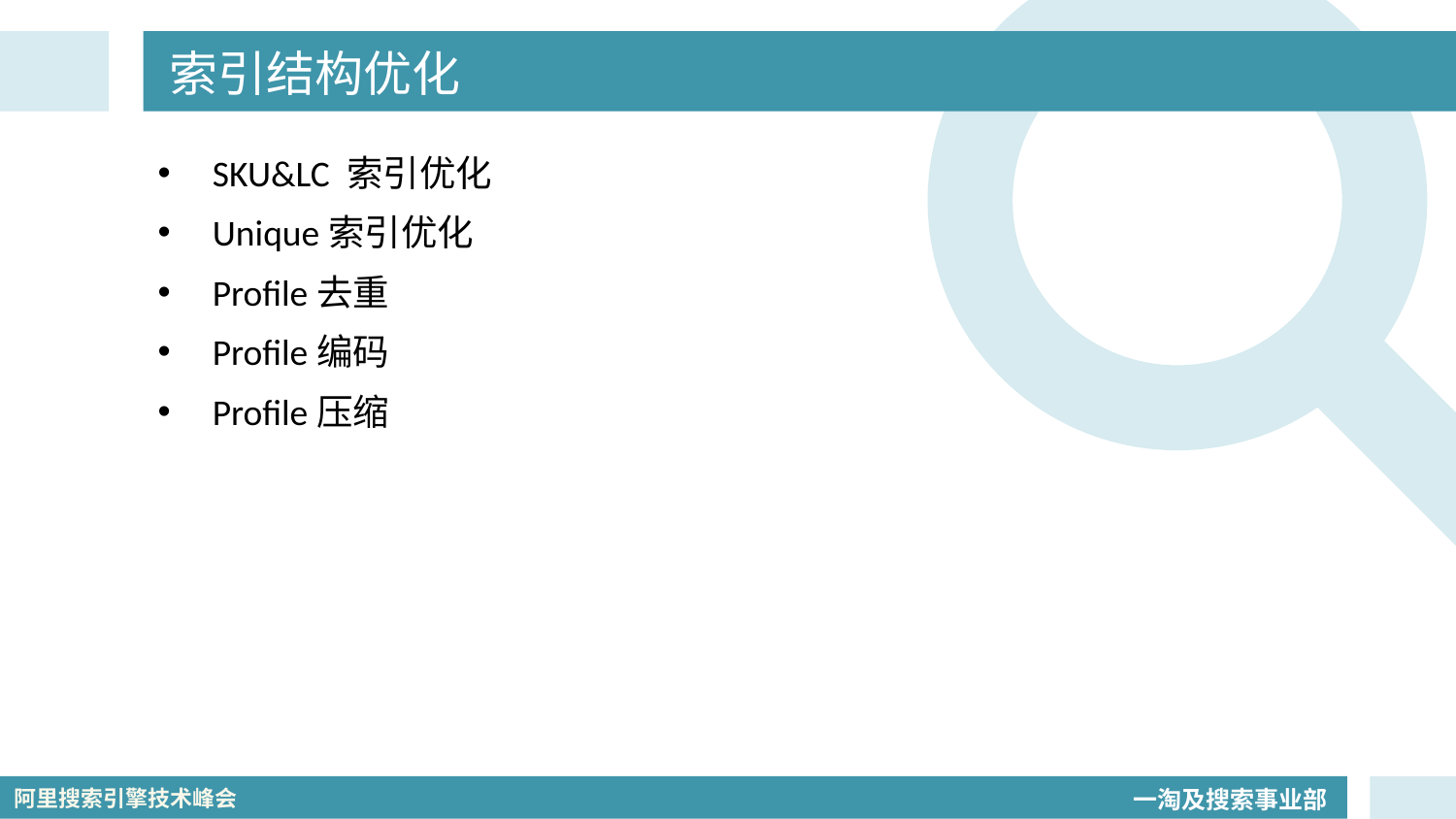

# 索引结构优化
SKU&LC 索引优化
Unique索引优化
Profile去重
Profile编码
Profile压缩